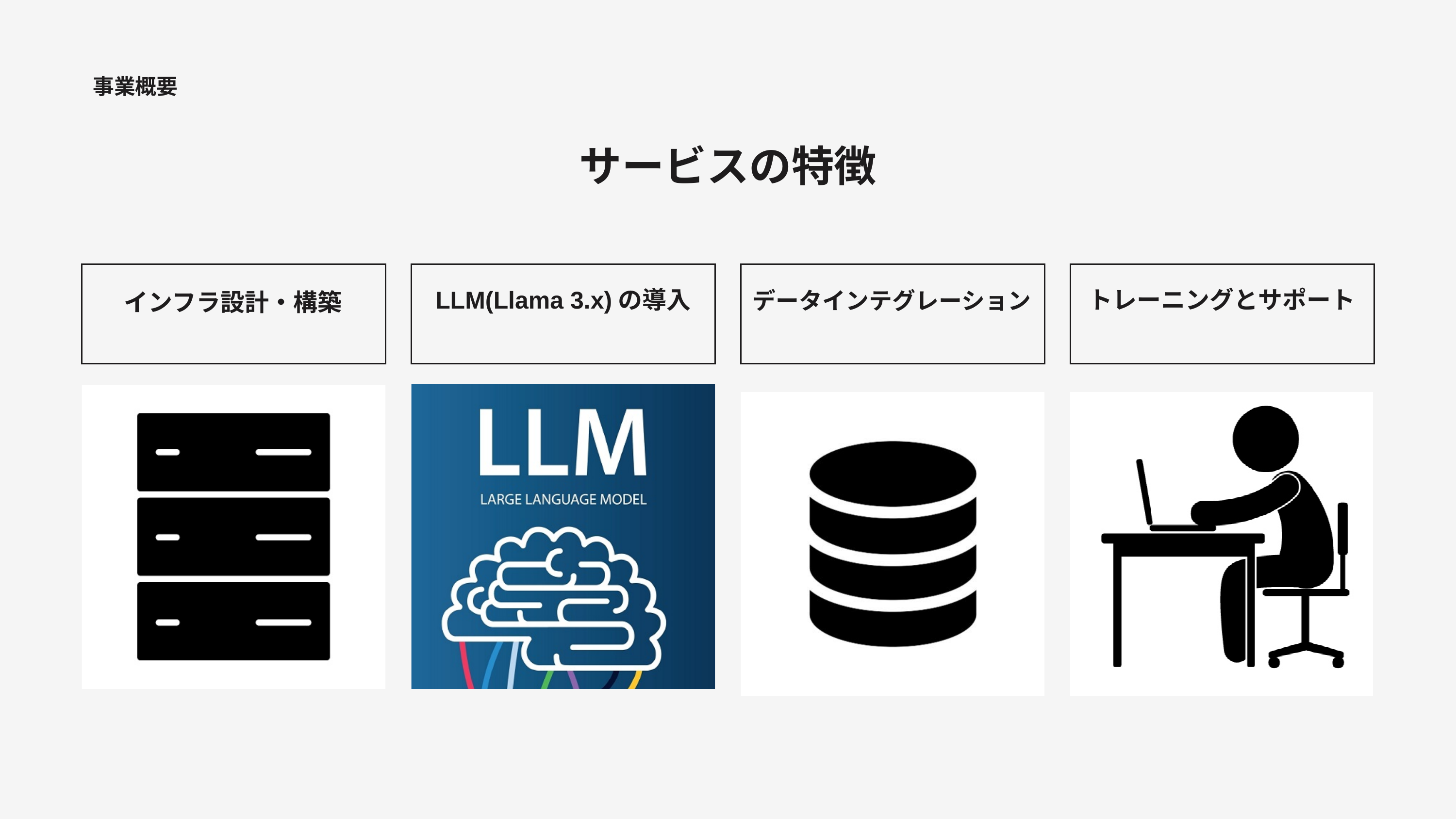

事業概要
サービスの特徴

LLM(Llama 3.x)の導入
トレーニングとサポート
データインテグレーション
インフラ設計・構築